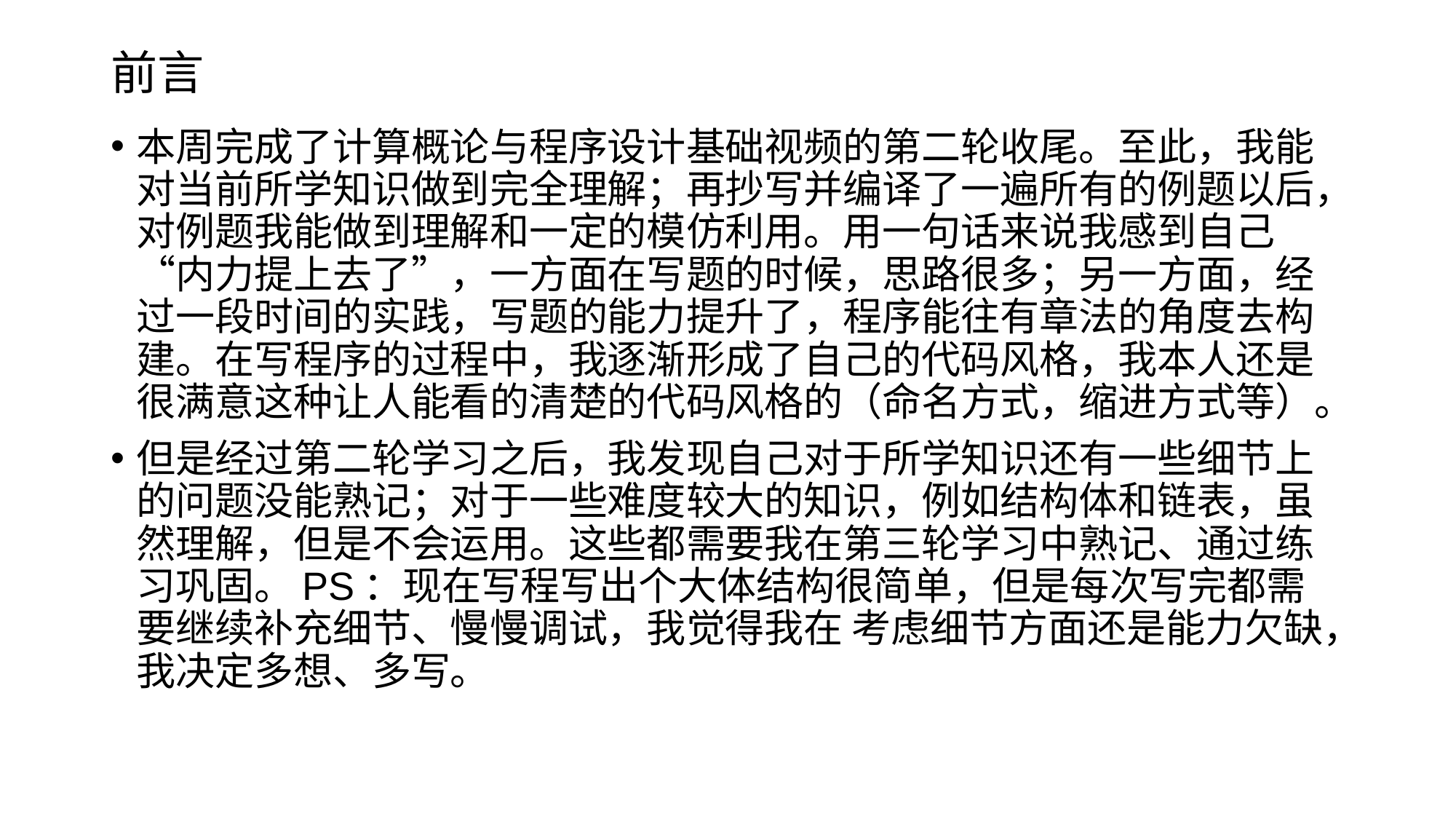

# 前言
本周完成了计算概论与程序设计基础视频的第二轮收尾。至此，我能对当前所学知识做到完全理解；再抄写并编译了一遍所有的例题以后，对例题我能做到理解和一定的模仿利用。用一句话来说我感到自己“内力提上去了”，一方面在写题的时候，思路很多；另一方面，经过一段时间的实践，写题的能力提升了，程序能往有章法的角度去构建。在写程序的过程中，我逐渐形成了自己的代码风格，我本人还是很满意这种让人能看的清楚的代码风格的（命名方式，缩进方式等）。
但是经过第二轮学习之后，我发现自己对于所学知识还有一些细节上的问题没能熟记；对于一些难度较大的知识，例如结构体和链表，虽然理解，但是不会运用。这些都需要我在第三轮学习中熟记、通过练习巩固。PS：现在写程写出个大体结构很简单，但是每次写完都需要继续补充细节、慢慢调试，我觉得我在 考虑细节方面还是能力欠缺，我决定多想、多写。